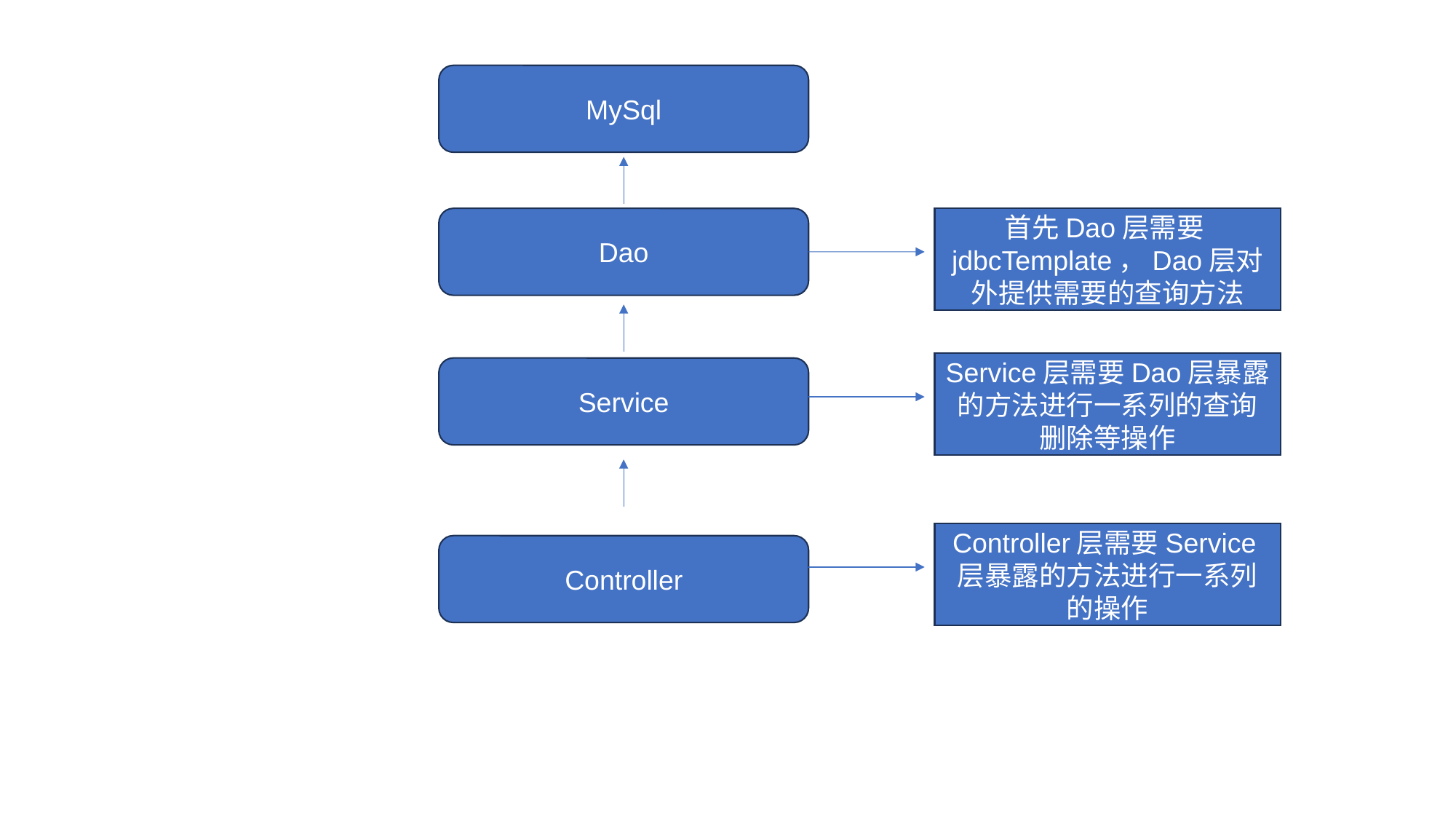

MySql
Dao
首先Dao层需要jdbcTemplate，Dao层对外提供需要的查询方法
Service层需要Dao层暴露的方法进行一系列的查询删除等操作
Service
Controller层需要Service层暴露的方法进行一系列的操作
Controller